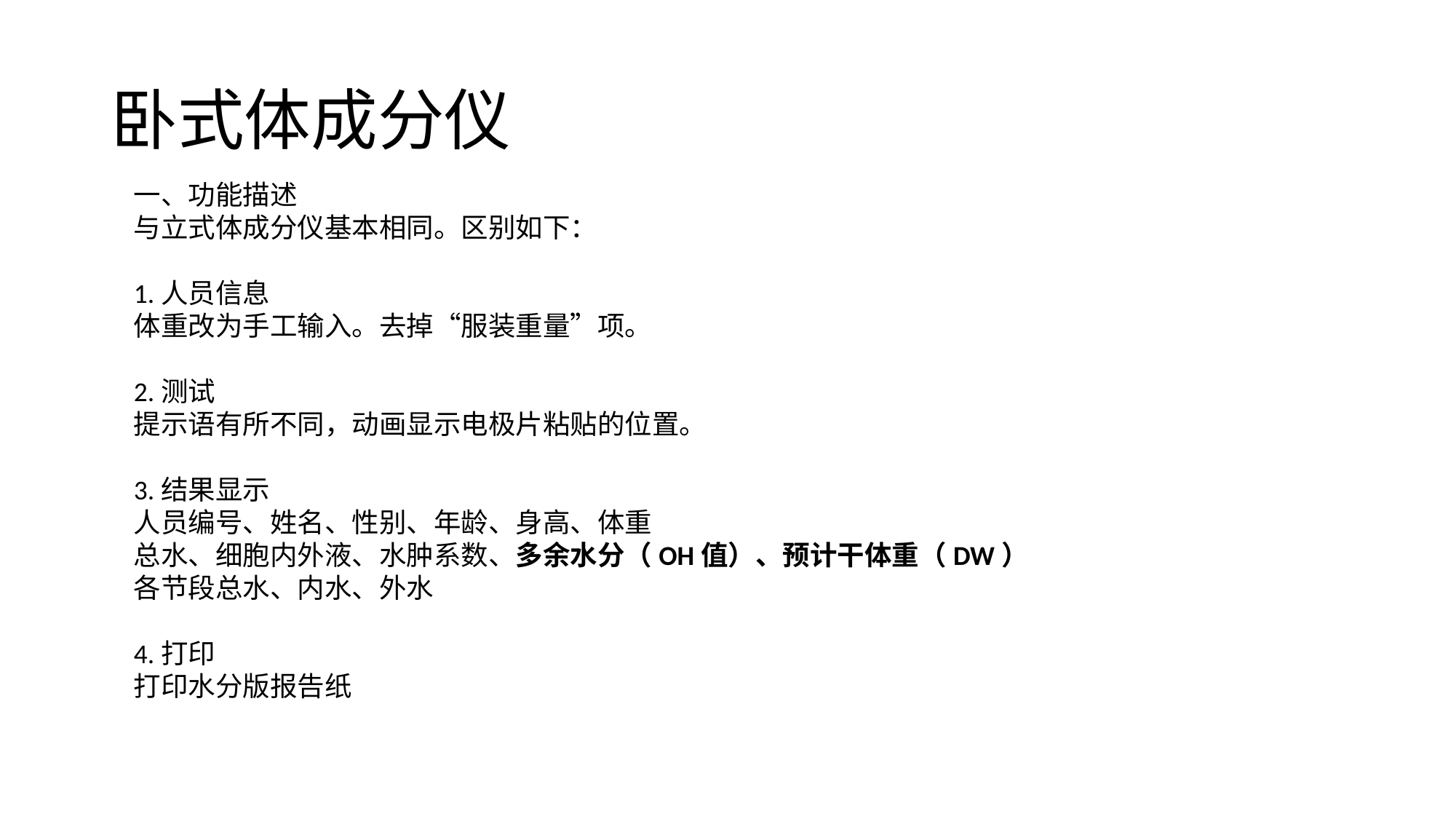

# 卧式体成分仪
一、功能描述
与立式体成分仪基本相同。区别如下：

1.人员信息
体重改为手工输入。去掉“服装重量”项。

2.测试
提示语有所不同，动画显示电极片粘贴的位置。

3.结果显示
人员编号、姓名、性别、年龄、身高、体重
总水、细胞内外液、水肿系数、多余水分（OH值）、预计干体重（DW）
各节段总水、内水、外水

4.打印
打印水分版报告纸